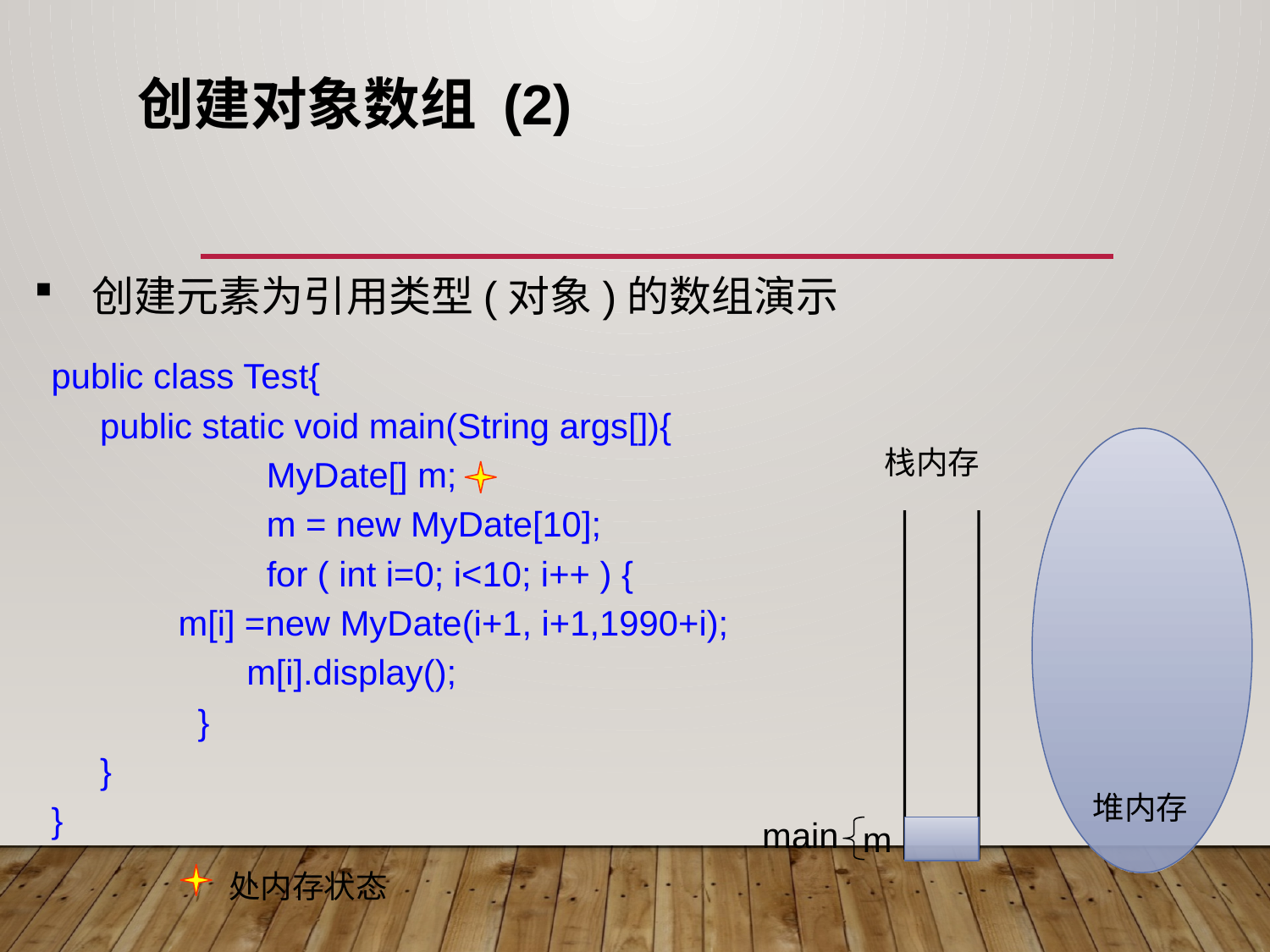

# 创建对象数组 (2)
   创建元素为引用类型(对象)的数组演示
    public class Test{
         public static void main(String args[]){
      		MyDate[] m;
      		m = new MyDate[10];
      		for ( int i=0; i<10; i++ ) {
            	    m[i] =new MyDate(i+1, i+1,1990+i);
	           m[i].display();
      	      }
         }
    }

栈内存

堆内存
main
m

处内存状态